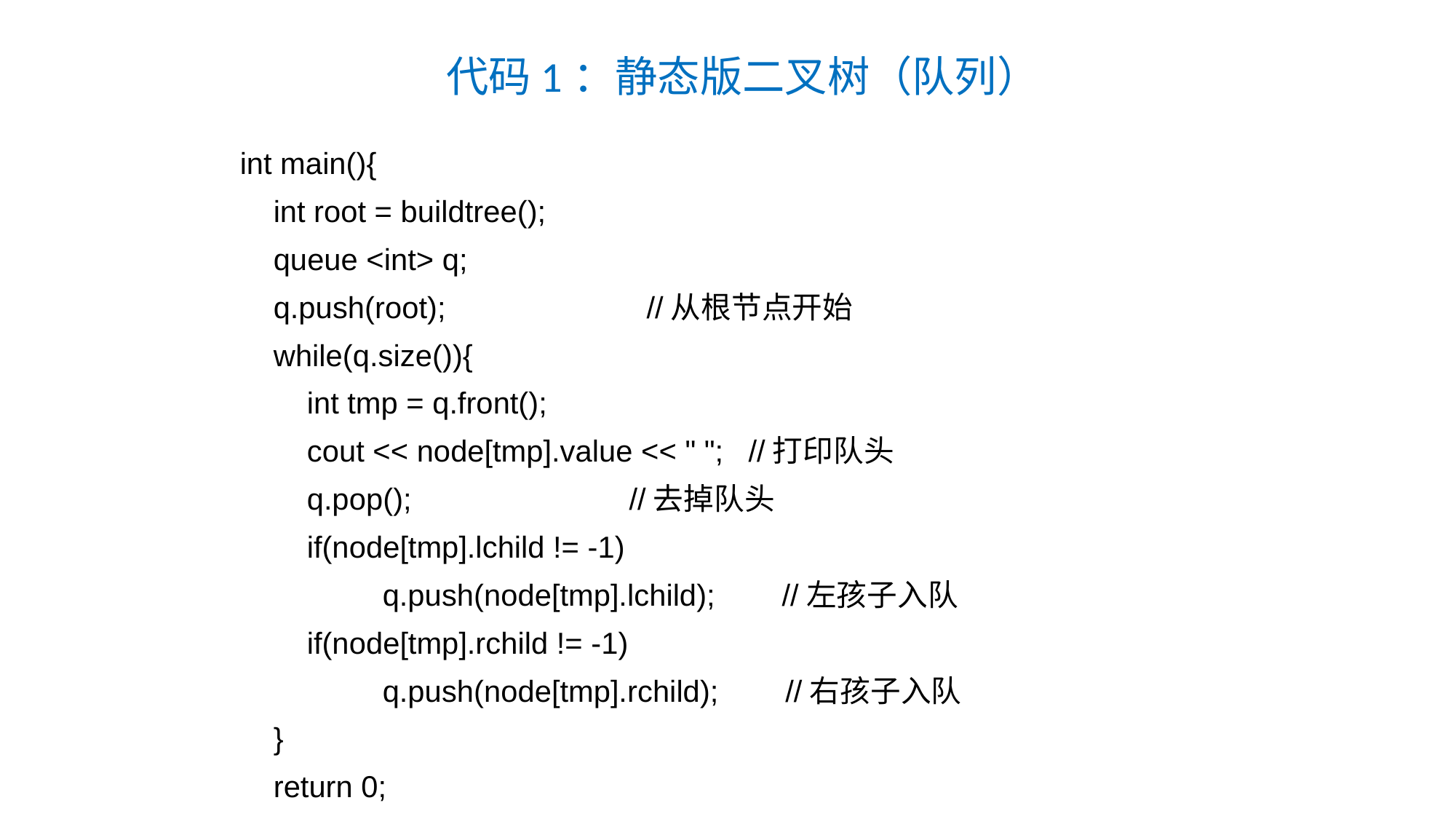

# 代码1：静态版二叉树（队列）
int main(){
    int root = buildtree();
    queue <int> q;
    q.push(root);                        //从根节点开始
    while(q.size()){
        int tmp = q.front();
        cout << node[tmp].value << " ";   //打印队头
        q.pop();                          //去掉队头
        if(node[tmp].lchild != -1)
	    q.push(node[tmp].lchild);        //左孩子入队
        if(node[tmp].rchild != -1)
	    q.push(node[tmp].rchild);        //右孩子入队
    }
    return 0;
}